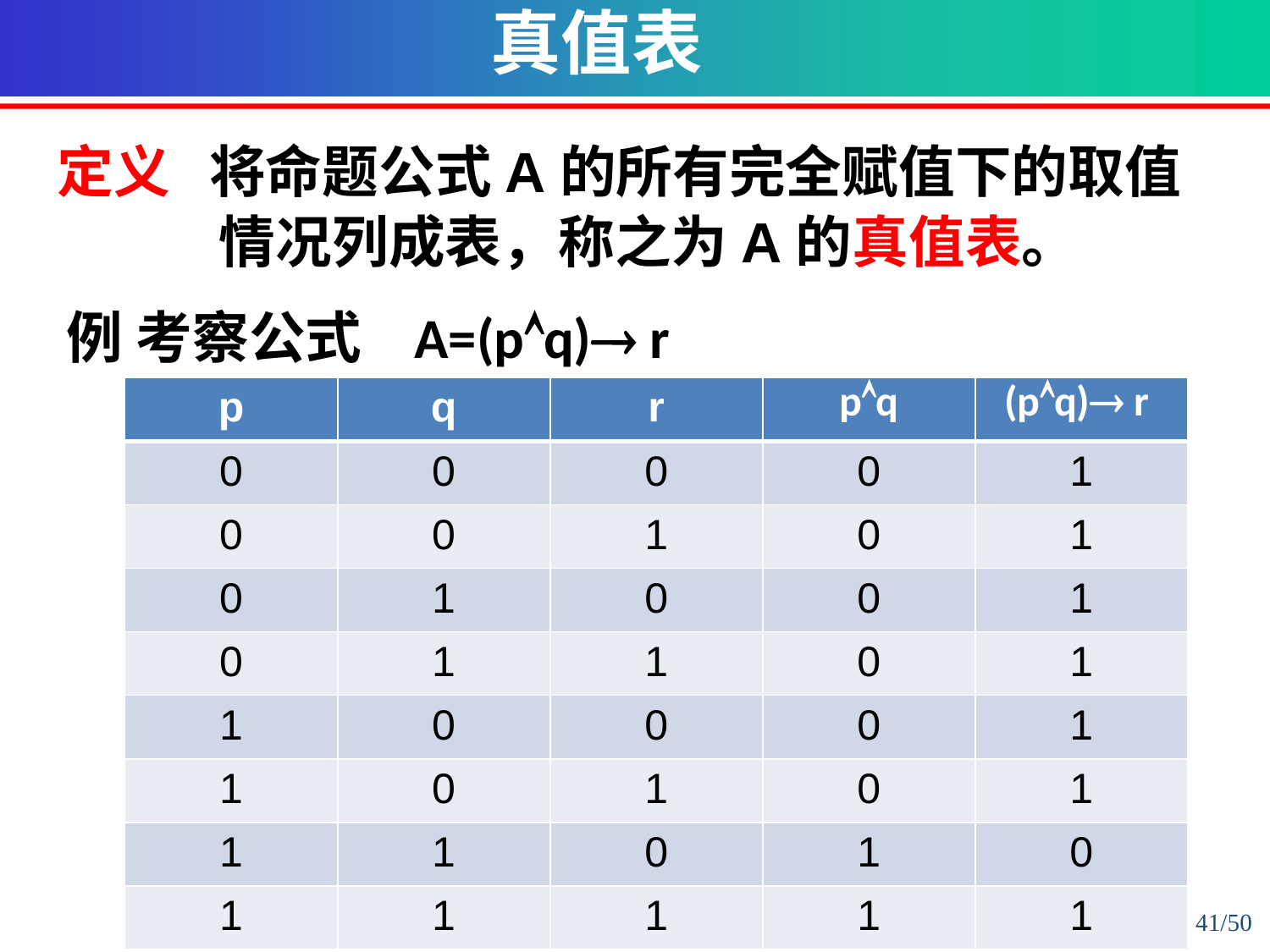

真值表
定义   将命题公式A的所有完全赋值下的取值情况列成表，称之为A的真值表。
例 考察公式   A=(p∧q)→ r
| p | q | r | p∧q | (p∧q)→ r |
| --- | --- | --- | --- | --- |
| 0 | 0 | 0 | 0 | 1 |
| 0 | 0 | 1 | 0 | 1 |
| 0 | 1 | 0 | 0 | 1 |
| 0 | 1 | 1 | 0 | 1 |
| 1 | 0 | 0 | 0 | 1 |
| 1 | 0 | 1 | 0 | 1 |
| 1 | 1 | 0 | 1 | 0 |
| 1 | 1 | 1 | 1 | 1 |
41/50